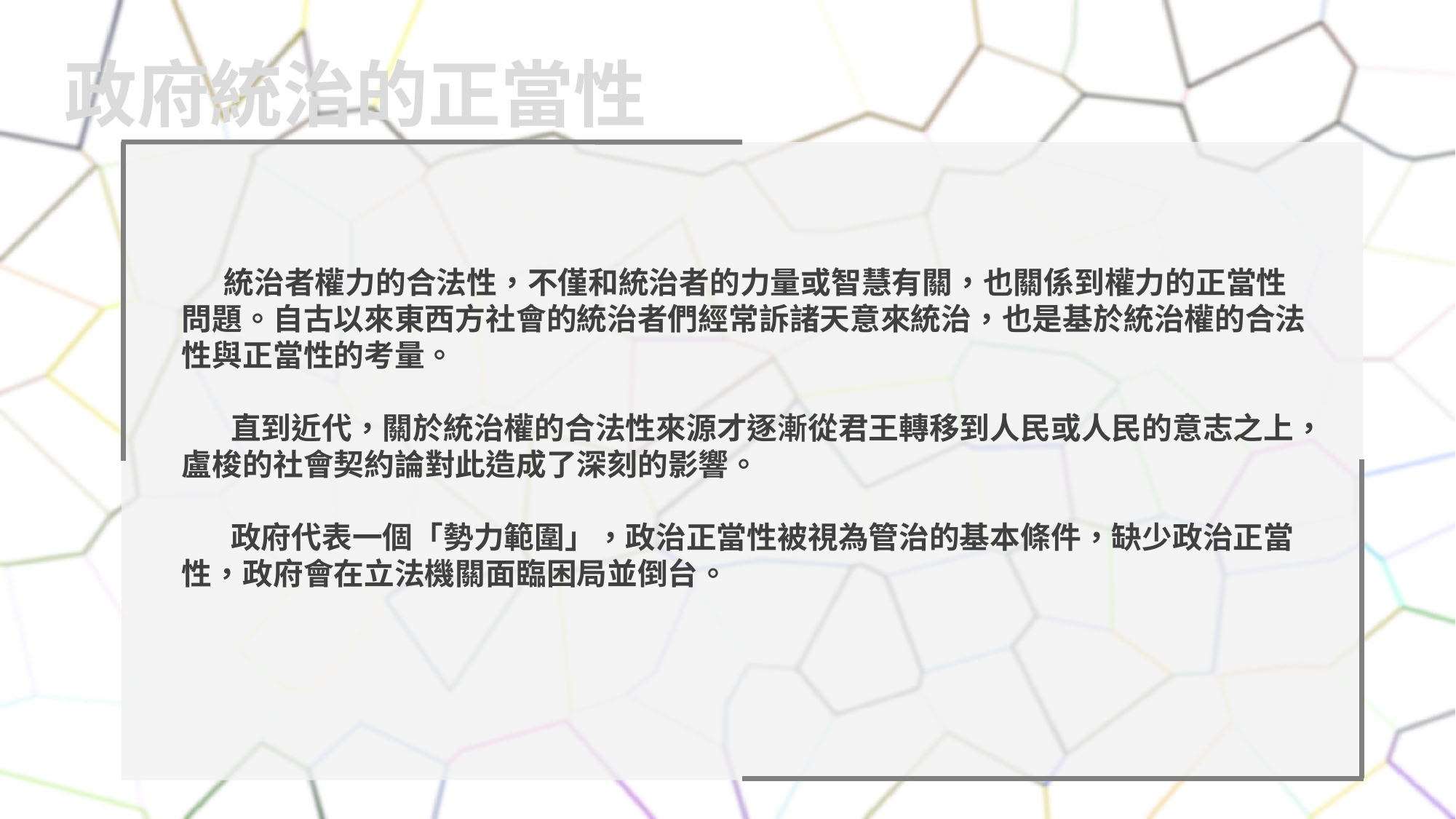

政府統治的正當性

     統治者權力的合法性，不僅和統治者的力量或智慧有關，也關係到權力的正當性問題。自古以來東西方社會的統治者們經常訴諸天意來統治，也是基於統治權的合法性與正當性的考量。

      直到近代，關於統治權的合法性來源才逐漸從君王轉移到人民或人民的意志之上，盧梭的社會契約論對此造成了深刻的影響。

      政府代表一個「勢力範圍」，政治正當性被視為管治的基本條件，缺少政治正當性，政府會在立法機關面臨困局並倒台。